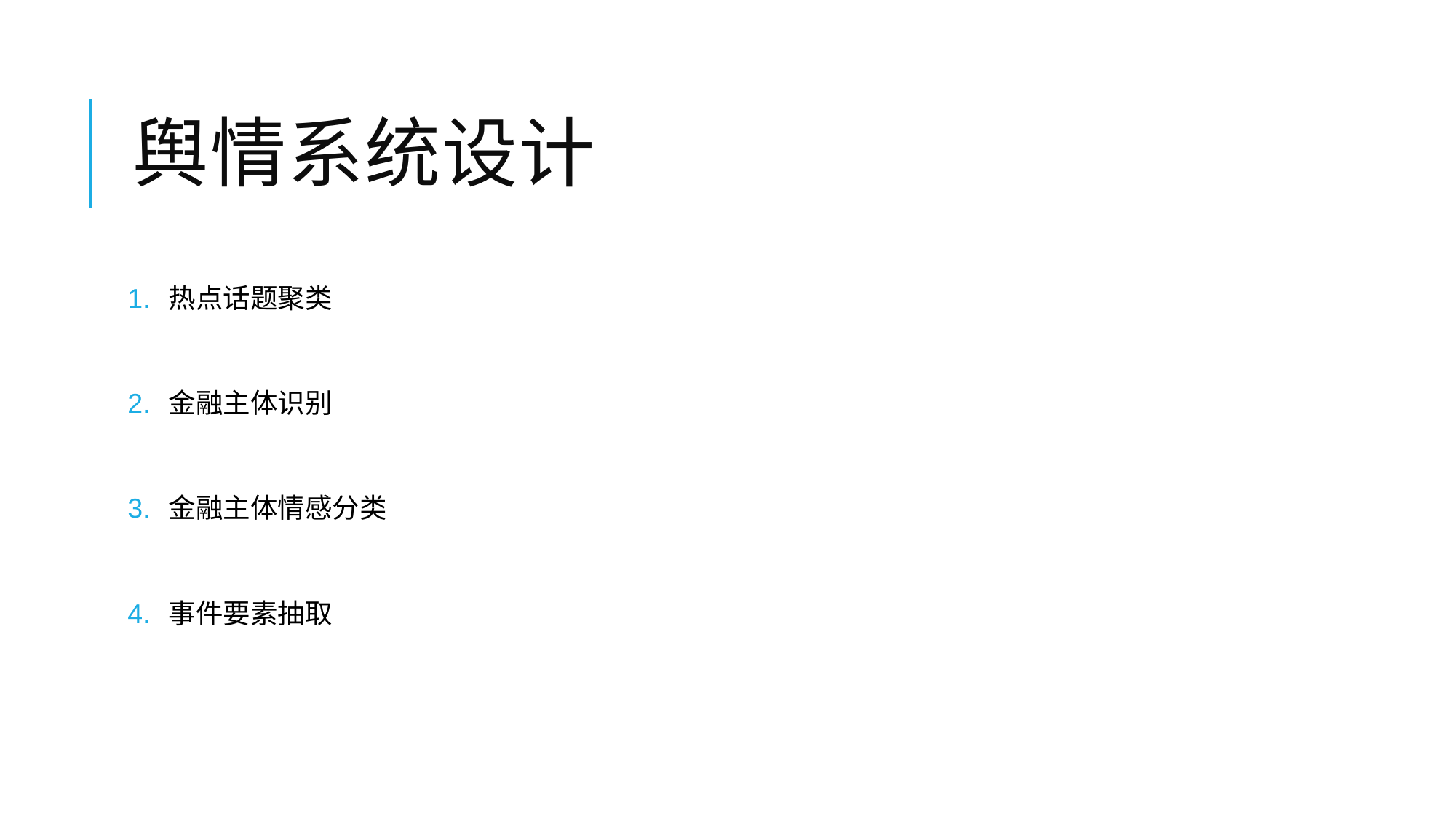

# 舆情系统设计
热点话题聚类

金融主体识别

金融主体情感分类

事件要素抽取